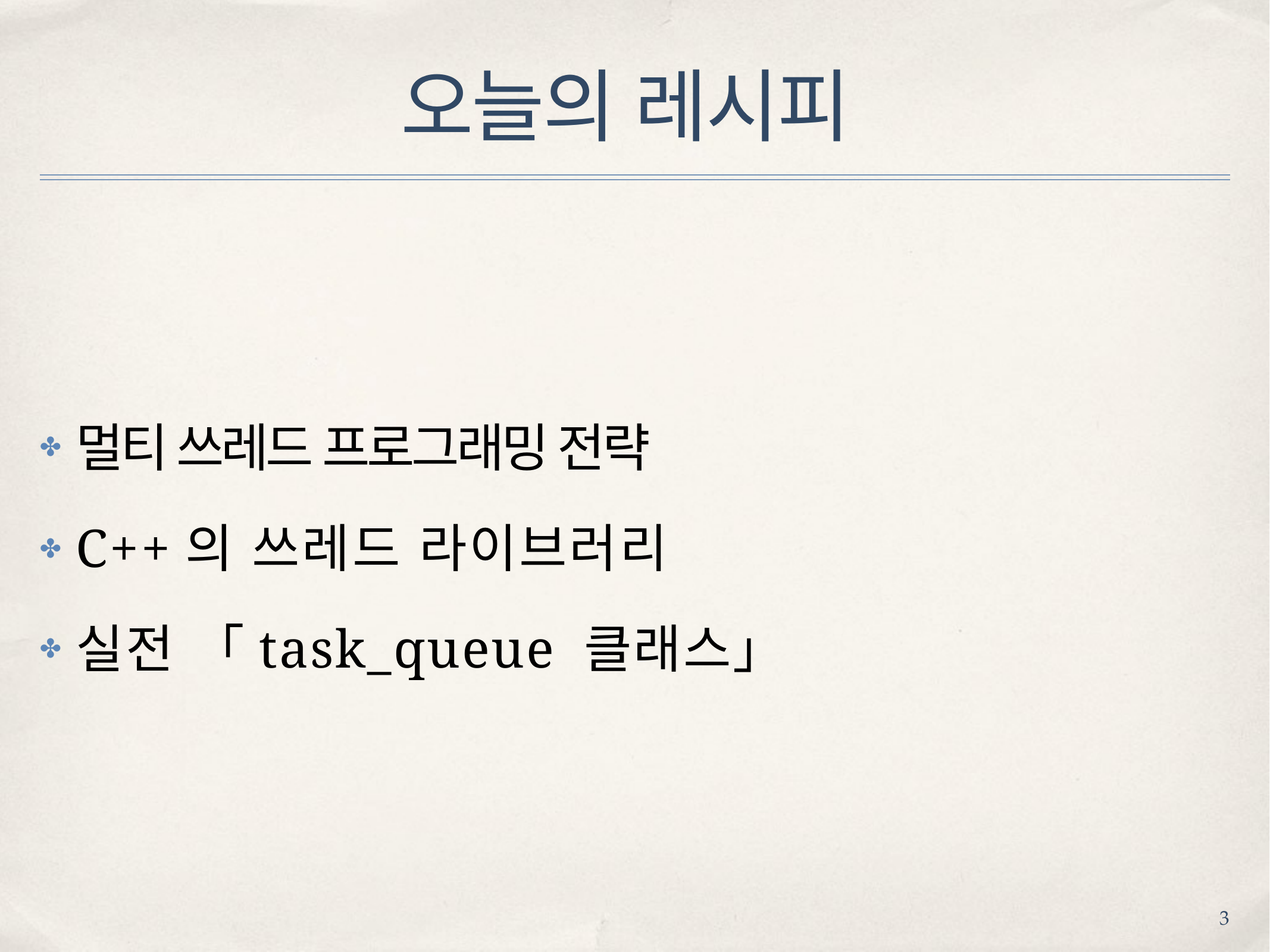

# 오늘의 레시피
멀티 쓰레드 프로그래밍 전략
C++의 쓰레드 라이브러리
실전 「task_queue 클래스」
✤
✤
✤
3